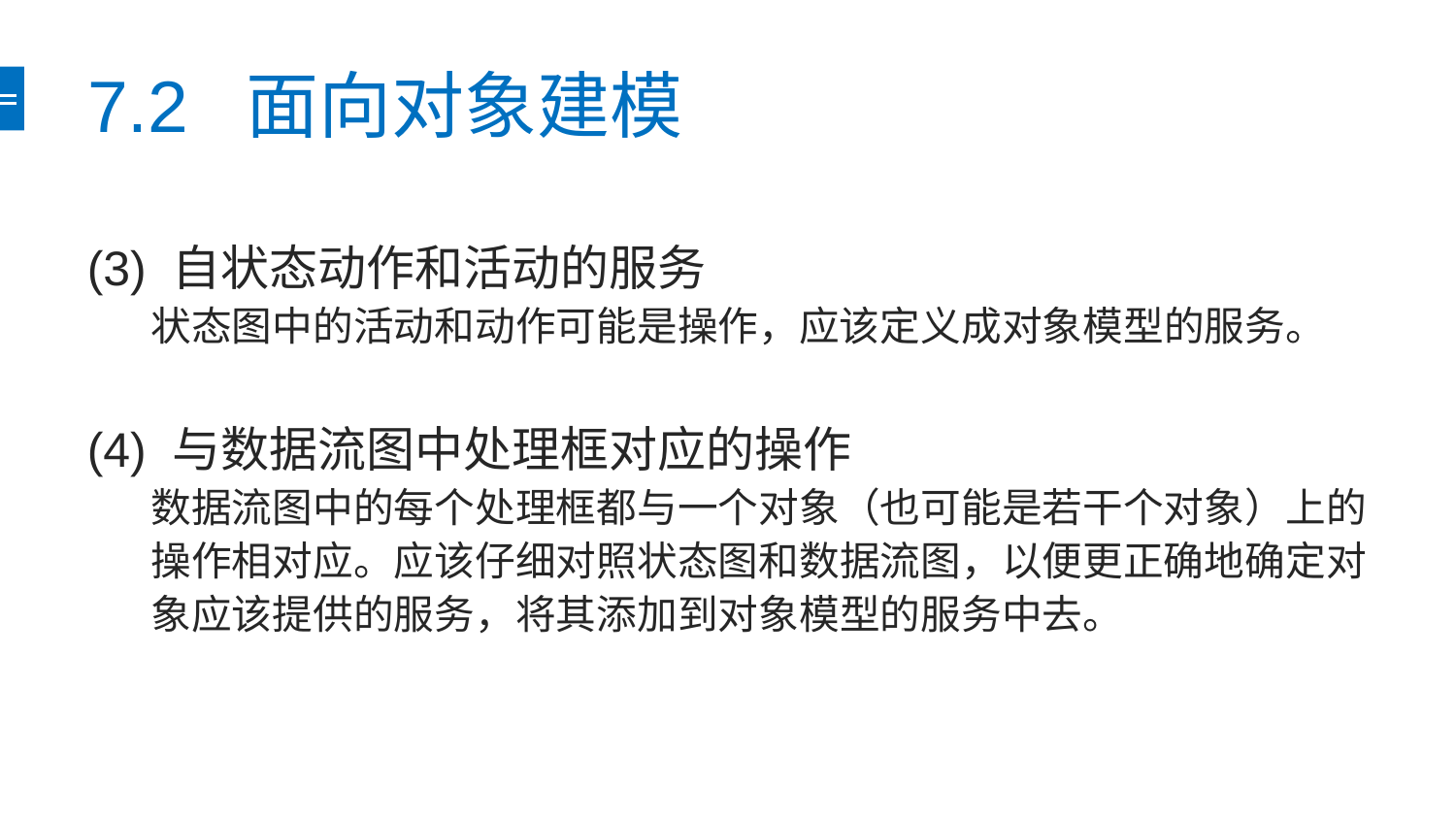

# 7.2  面向对象建模

(3) 自状态动作和活动的服务
状态图中的活动和动作可能是操作，应该定义成对象模型的服务。

(4) 与数据流图中处理框对应的操作
数据流图中的每个处理框都与一个对象（也可能是若干个对象）上的操作相对应。应该仔细对照状态图和数据流图，以便更正确地确定对象应该提供的服务，将其添加到对象模型的服务中去。